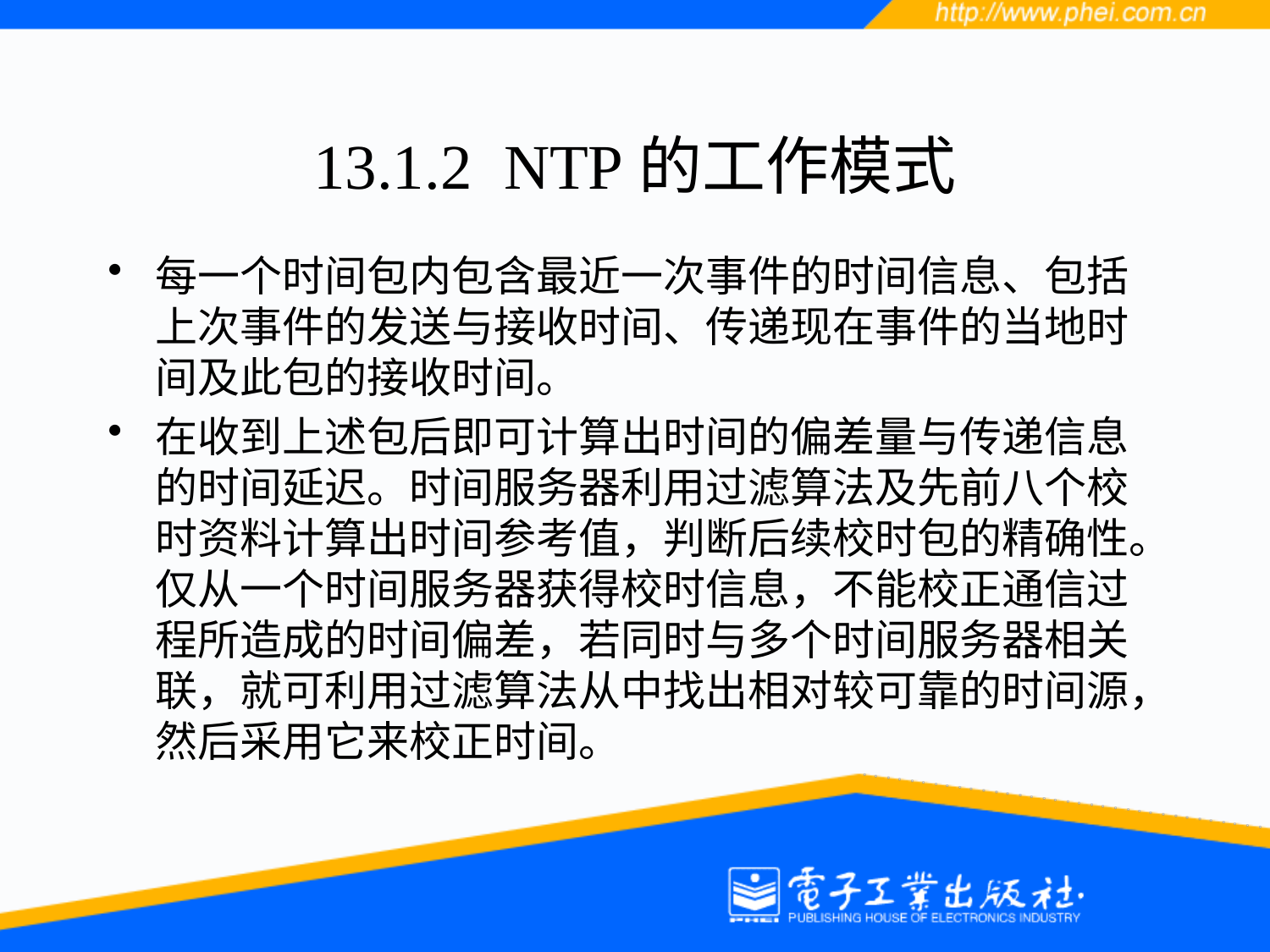

# 13.1.2  NTP的工作模式
每一个时间包内包含最近一次事件的时间信息、包括上次事件的发送与接收时间、传递现在事件的当地时间及此包的接收时间。
在收到上述包后即可计算出时间的偏差量与传递信息的时间延迟。时间服务器利用过滤算法及先前八个校时资料计算出时间参考值，判断后续校时包的精确性。仅从一个时间服务器获得校时信息，不能校正通信过程所造成的时间偏差，若同时与多个时间服务器相关联，就可利用过滤算法从中找出相对较可靠的时间源，然后采用它来校正时间。